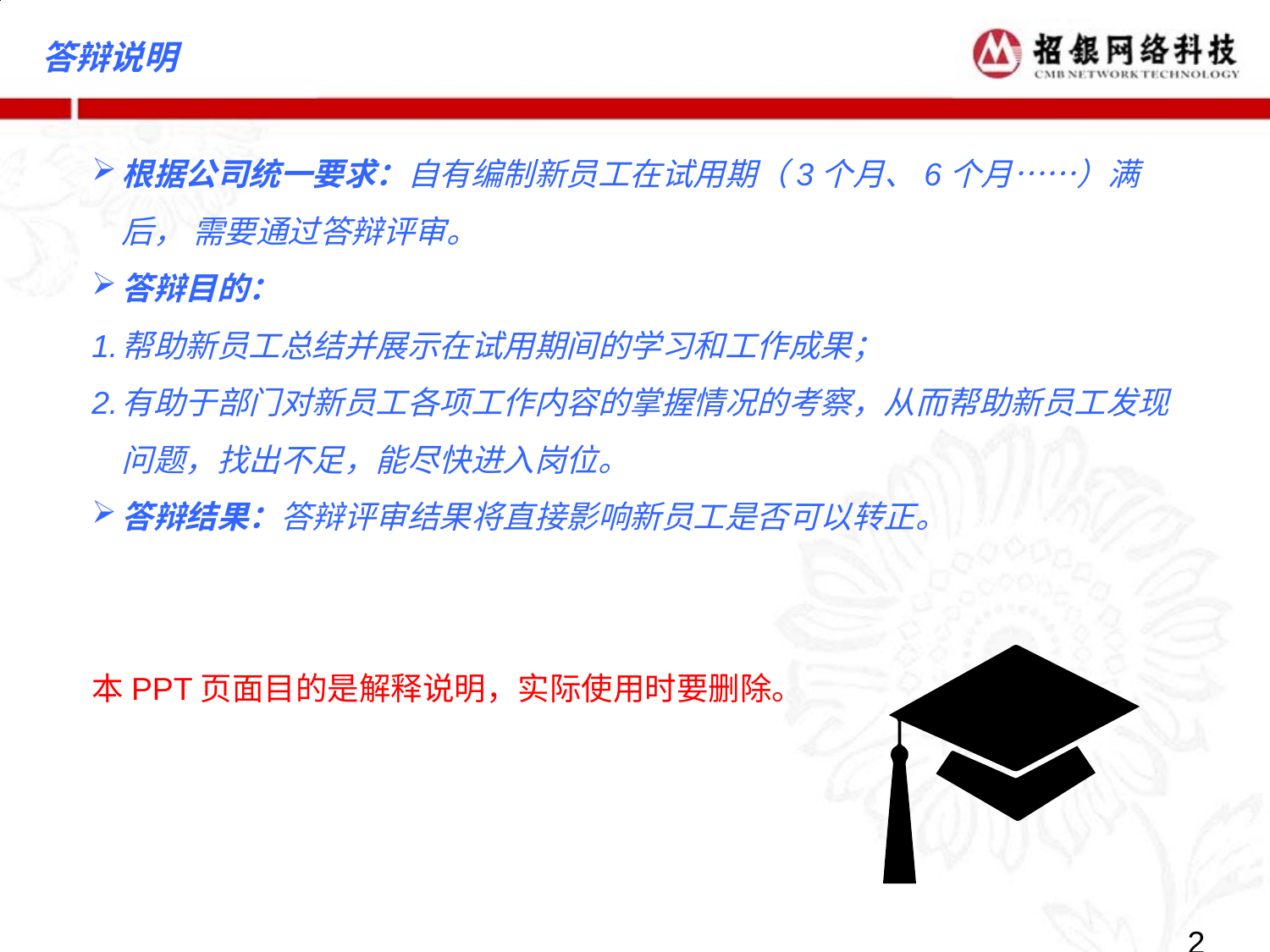

答辩说明
根据公司统一要求：自有编制新员工在试用期（3个月、6个月……）满后， 需要通过答辩评审。
答辩目的：
帮助新员工总结并展示在试用期间的学习和工作成果；
有助于部门对新员工各项工作内容的掌握情况的考察，从而帮助新员工发现问题，找出不足，能尽快进入岗位。
答辩结果：答辩评审结果将直接影响新员工是否可以转正。

本PPT页面目的是解释说明，实际使用时要删除。

2